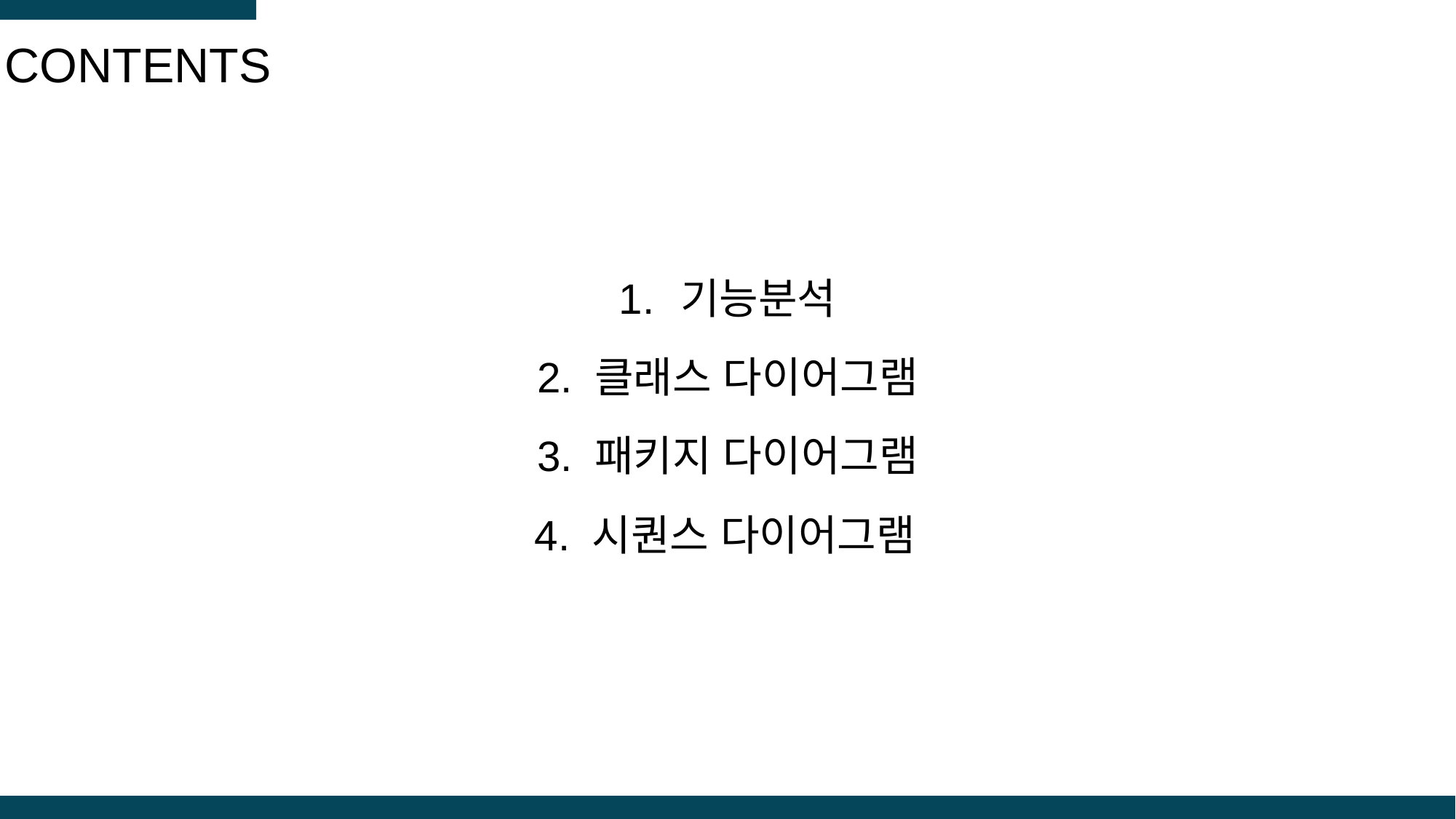

CONTENTS
기능분석
2. 클래스 다이어그램
3. 패키지 다이어그램
4. 시퀀스 다이어그램